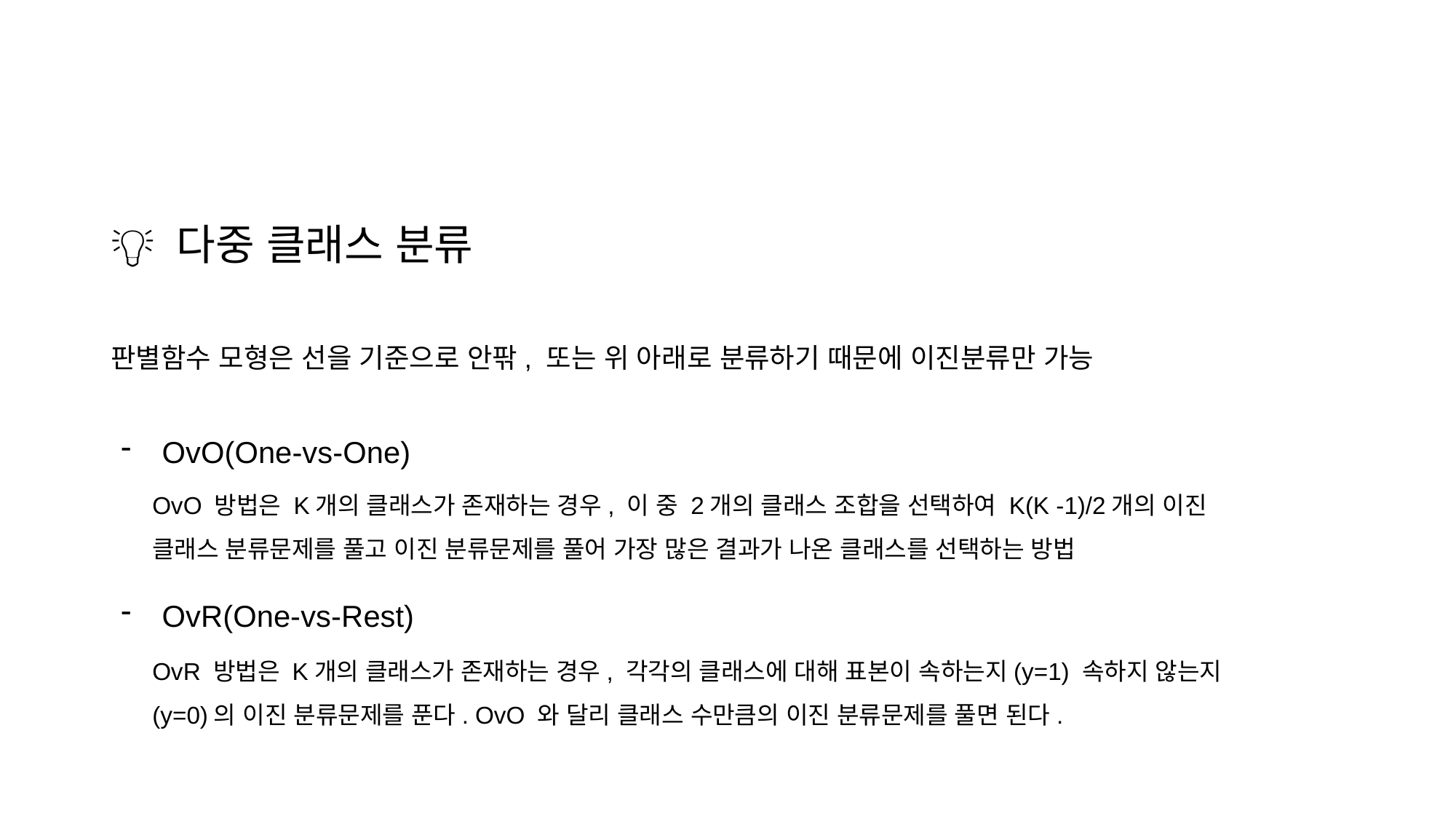

💡 다중 클래스 분류
판별함수 모형은 선을 기준으로 안팎, 또는 위 아래로 분류하기 때문에 이진분류만 가능
OvO(One-vs-One)

OvR(One-vs-Rest)
OvO 방법은 K개의 클래스가 존재하는 경우, 이 중 2개의 클래스 조합을 선택하여 K(K -1)/2개의 이진 클래스 분류문제를 풀고 이진 분류문제를 풀어 가장 많은 결과가 나온 클래스를 선택하는 방법
OvR 방법은 K개의 클래스가 존재하는 경우, 각각의 클래스에 대해 표본이 속하는지(y=1) 속하지 않는지(y=0)의 이진 분류문제를 푼다. OvO 와 달리 클래스 수만큼의 이진 분류문제를 풀면 된다.